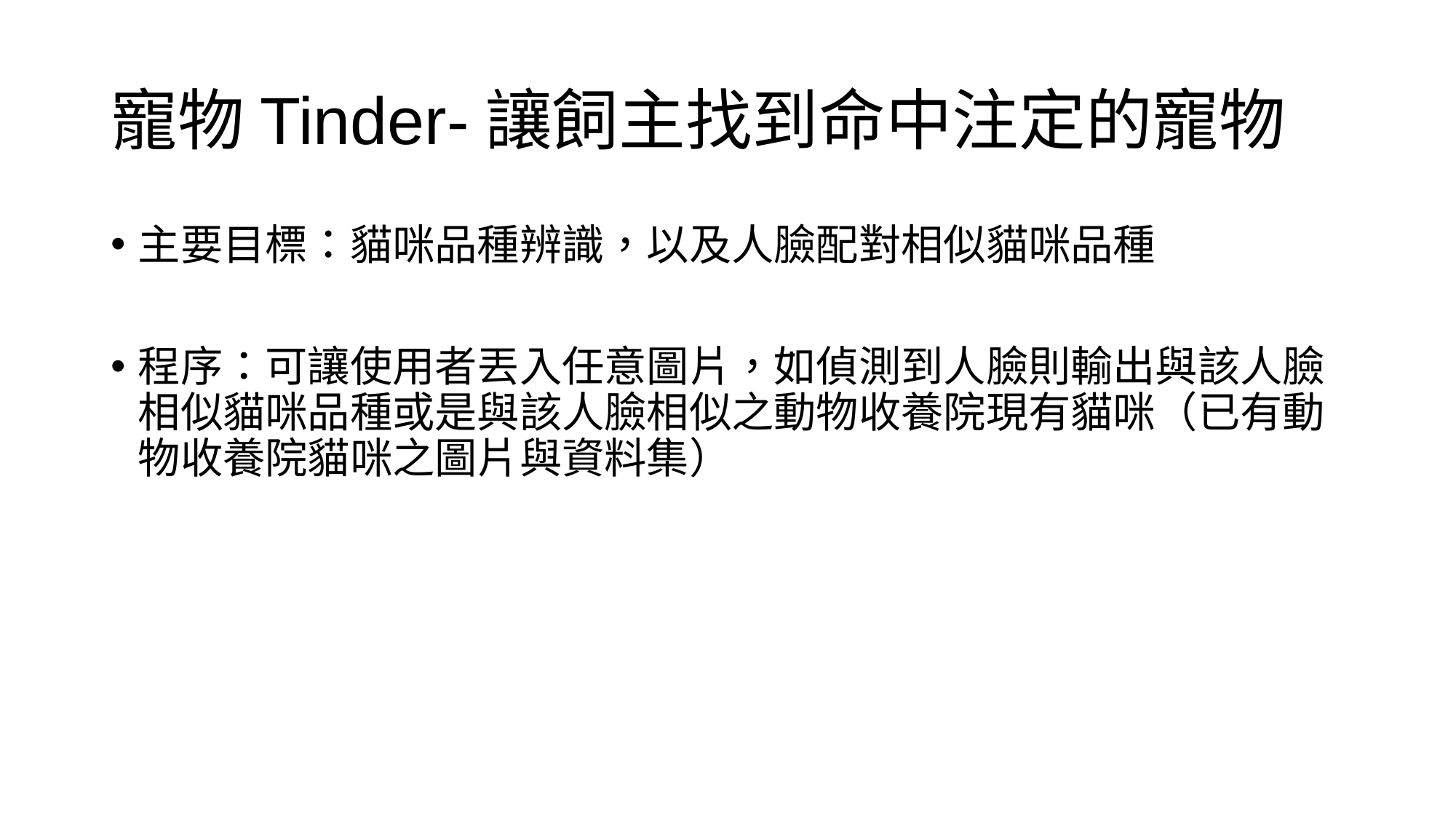

# 寵物Tinder-讓飼主找到命中注定的寵物
主要目標：貓咪品種辨識，以及人臉配對相似貓咪品種

程序：可讓使用者丟入任意圖片，如偵測到人臉則輸出與該人臉相似貓咪品種或是與該人臉相似之動物收養院現有貓咪（已有動物收養院貓咪之圖片與資料集）